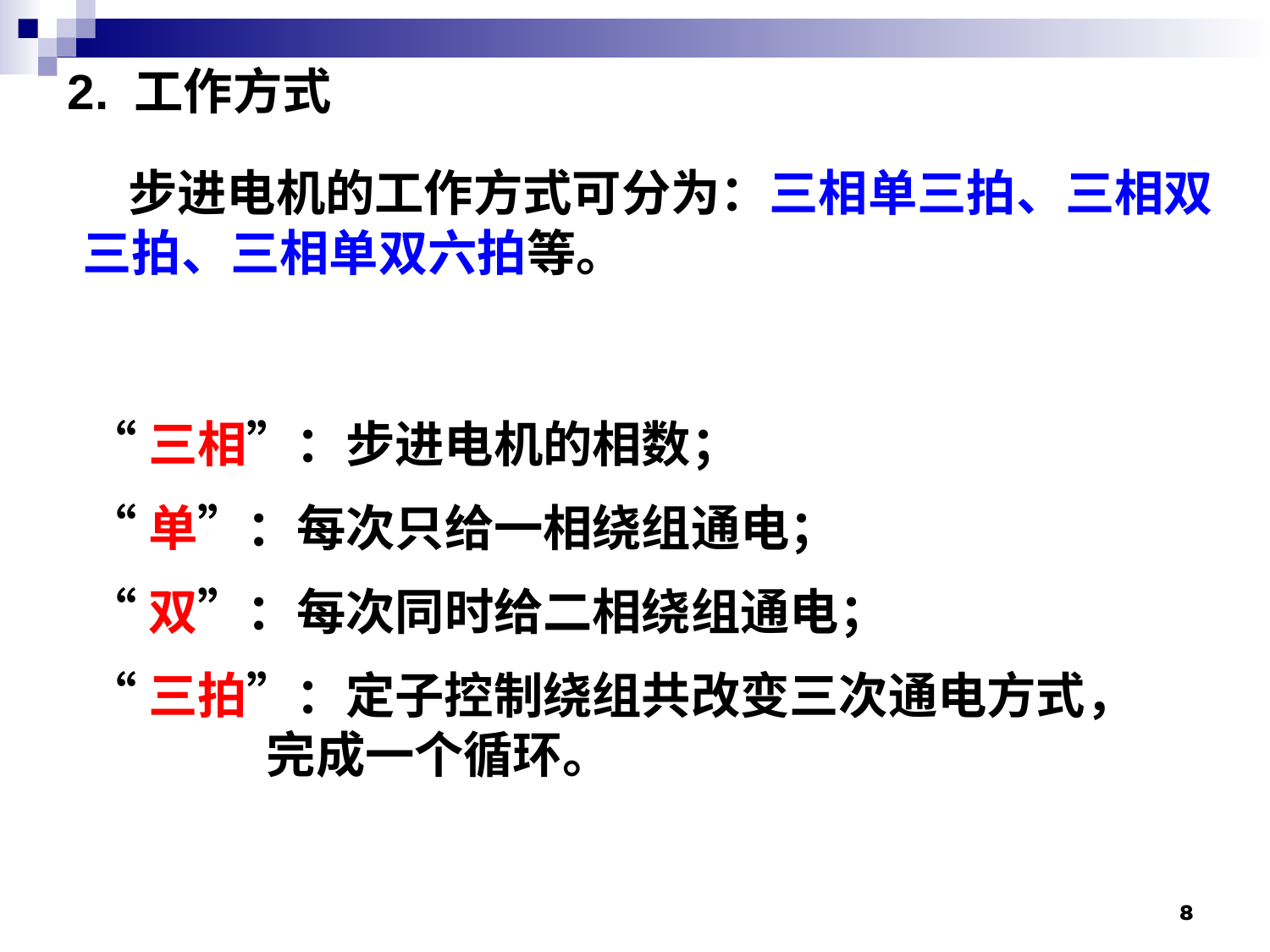

2. 工作方式
   步进电机的工作方式可分为：三相单三拍、三相双三拍、三相单双六拍等。
“三相”：步进电机的相数；
“单”：每次只给一相绕组通电；
“双”：每次同时给二相绕组通电；
“三拍”：定子控制绕组共改变三次通电方式，
                完成一个循环。
8